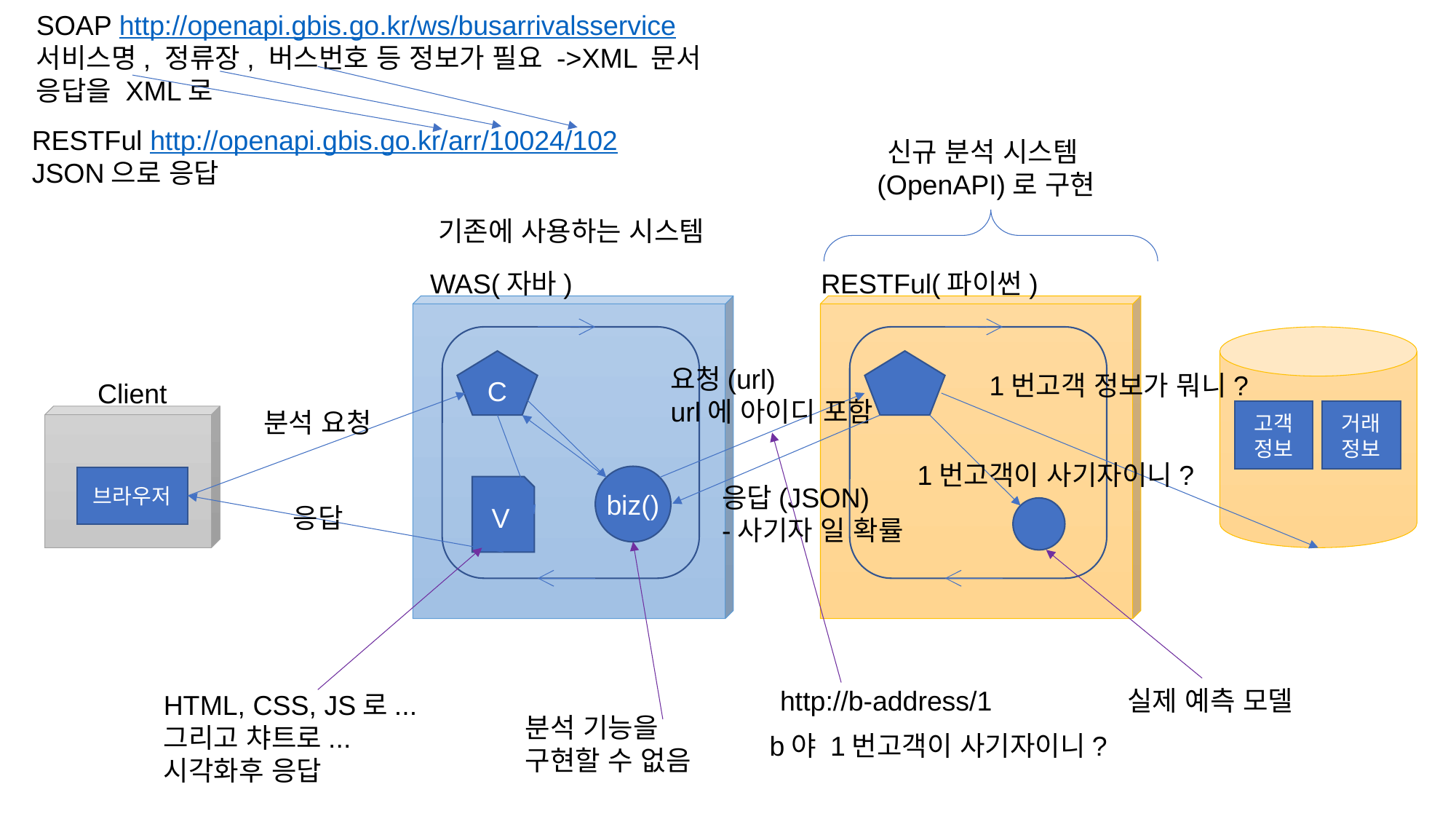

SOAP http://openapi.gbis.go.kr/ws/busarrivalsservice
서비스명, 정류장, 버스번호 등 정보가 필요 ->XML 문서
응답을 XML로

RESTFul http://openapi.gbis.go.kr/arr/10024/102
JSON으로 응답
신규 분석 시스템(OpenAPI)로 구현
기존에 사용하는 시스템
WAS(자바)
RESTFul(파이썬)

C

요청(url)
url에 아이디 포함
1번고객 정보가 뭐니?
Client
분석 요청
고객정보
거래정보

1번고객이 사기자이니?
biz()
브라우저
응답(JSON)
-사기자 일 확률
V
응답

실제 예측 모델
http://b-address/1
HTML, CSS, JS로...
그리고 챠트로...
시각화후 응답
분석 기능을 구현할 수 없음
b야 1번고객이 사기자이니?